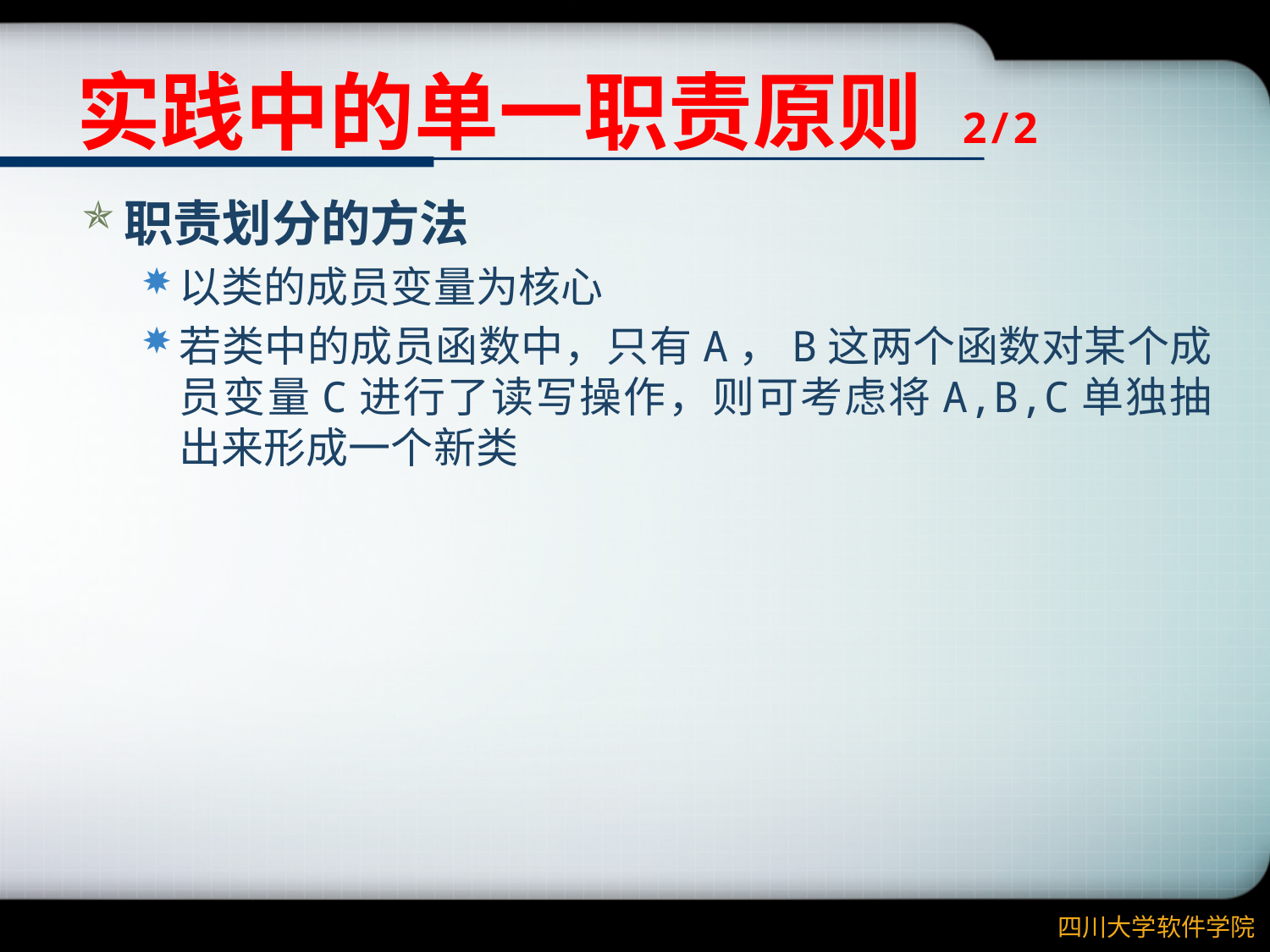

# 实践中的单一职责原则 2/2
职责划分的方法
以类的成员变量为核心
若类中的成员函数中，只有A，B这两个函数对某个成员变量C进行了读写操作，则可考虑将A,B,C单独抽出来形成一个新类